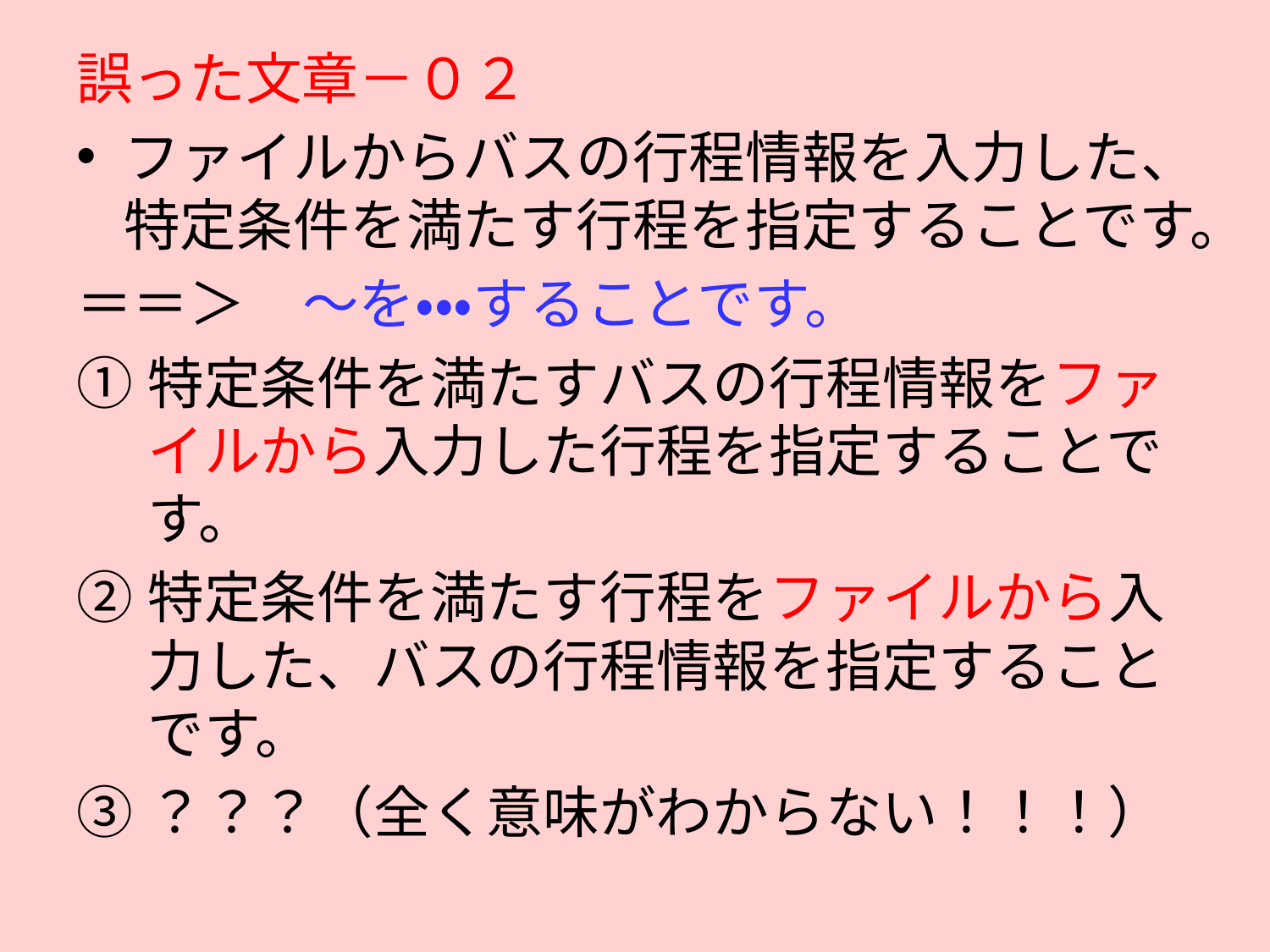

誤った文章－０２
ファイルからバスの行程情報を入力した、特定条件を満たす行程を指定することです。
＝＝＞　～を・・・することです。
特定条件を満たすバスの行程情報をファイルから入力した行程を指定することです。
特定条件を満たす行程をファイルから入力した、バスの行程情報を指定することです。
？？？（全く意味がわからない！！！）